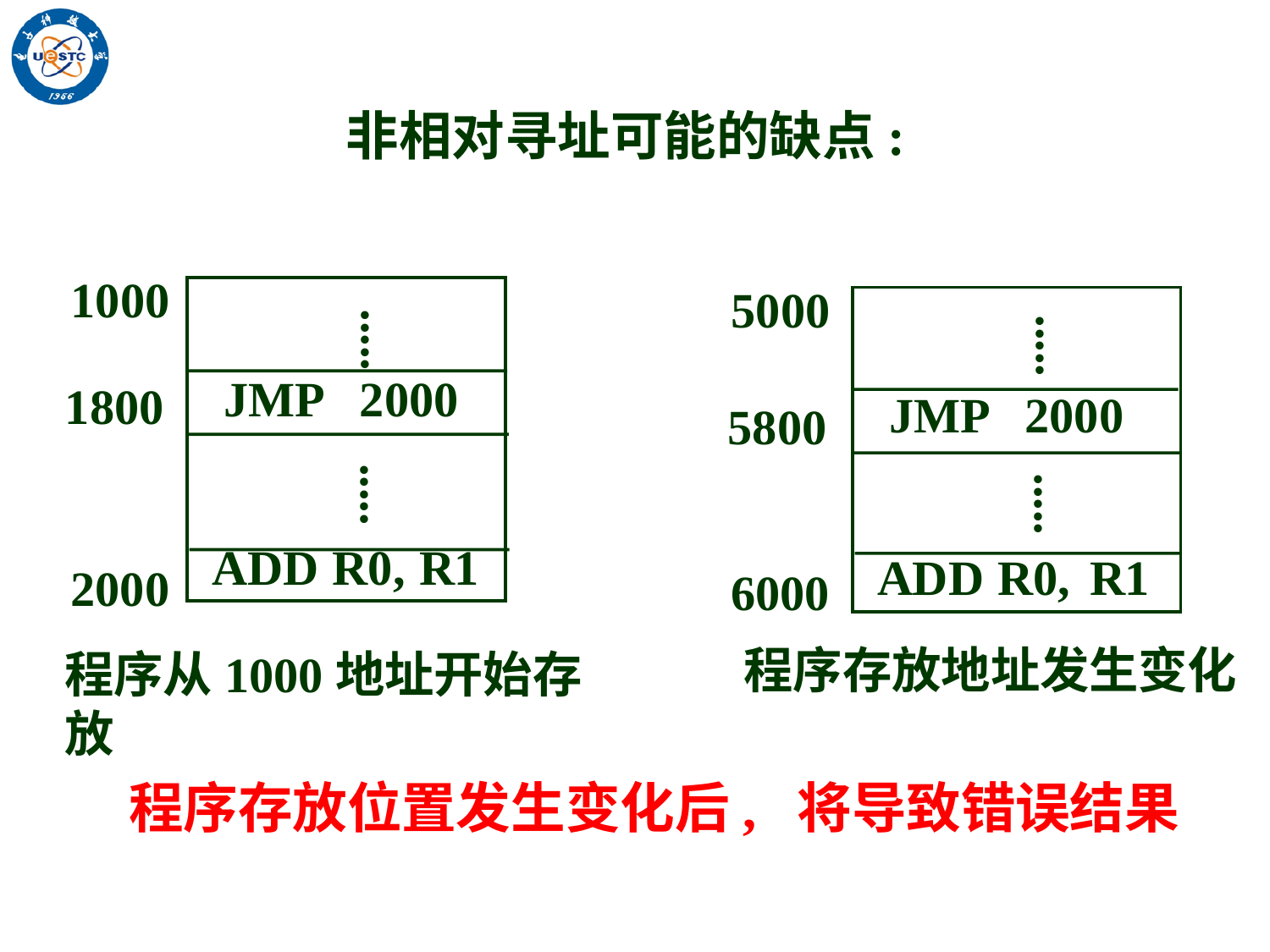

非相对寻址可能的缺点:
1000

  JMP   2000

 ADD  R0,  R1
.....
1800

.....

2000
程序从1000地址开始存放
5000

  JMP   2000

 ADD  R0,  R1
.....
5800

.....

6000
程序存放地址发生变化
程序存放位置发生变化后,  将导致错误结果